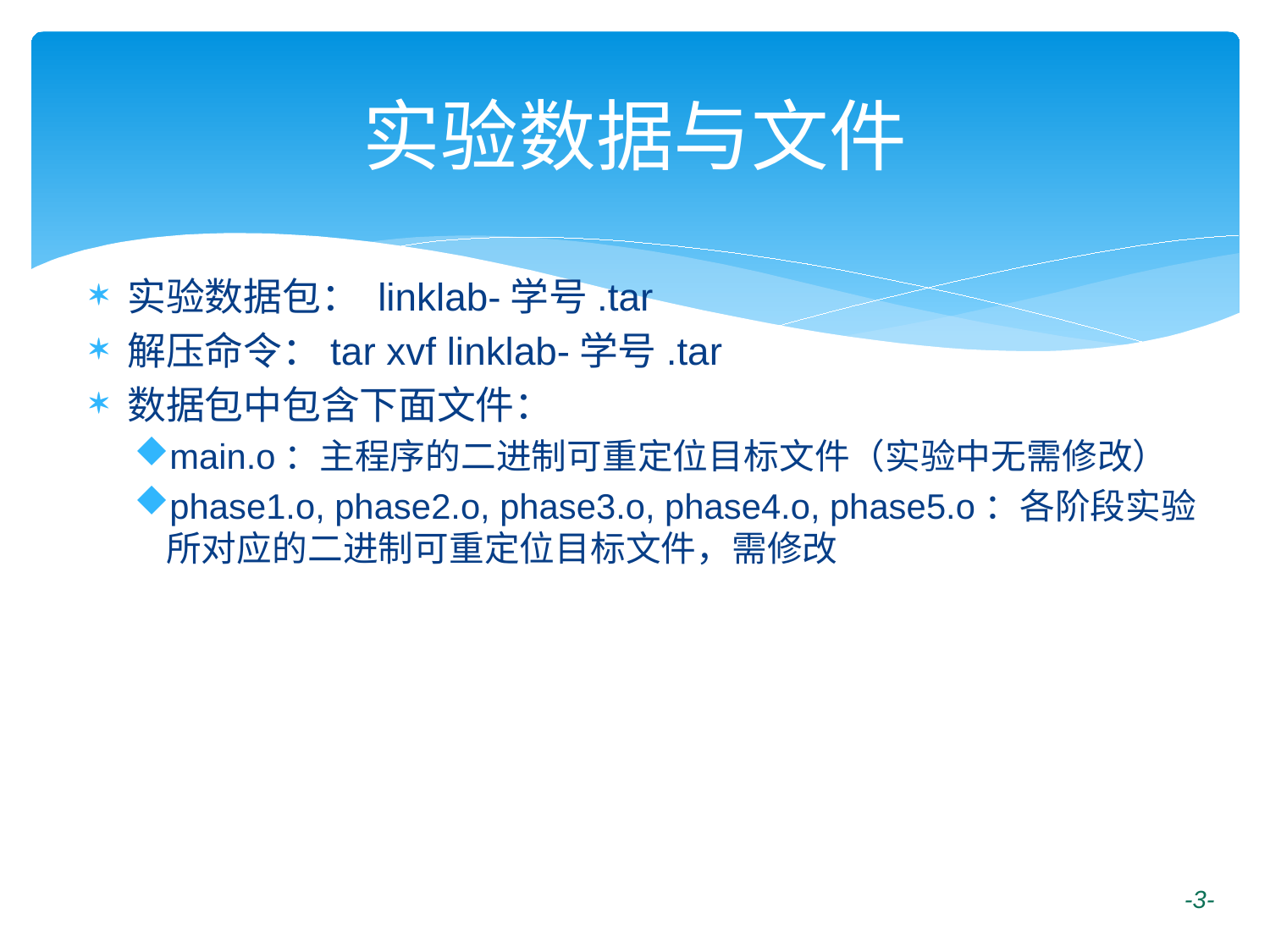

# 实验数据与文件
实验数据包： linklab-学号.tar
解压命令：tar xvf linklab-学号.tar
数据包中包含下面文件：
main.o：主程序的二进制可重定位目标文件（实验中无需修改）
phase1.o, phase2.o, phase3.o, phase4.o, phase5.o：各阶段实验所对应的二进制可重定位目标文件，需修改
 -3-